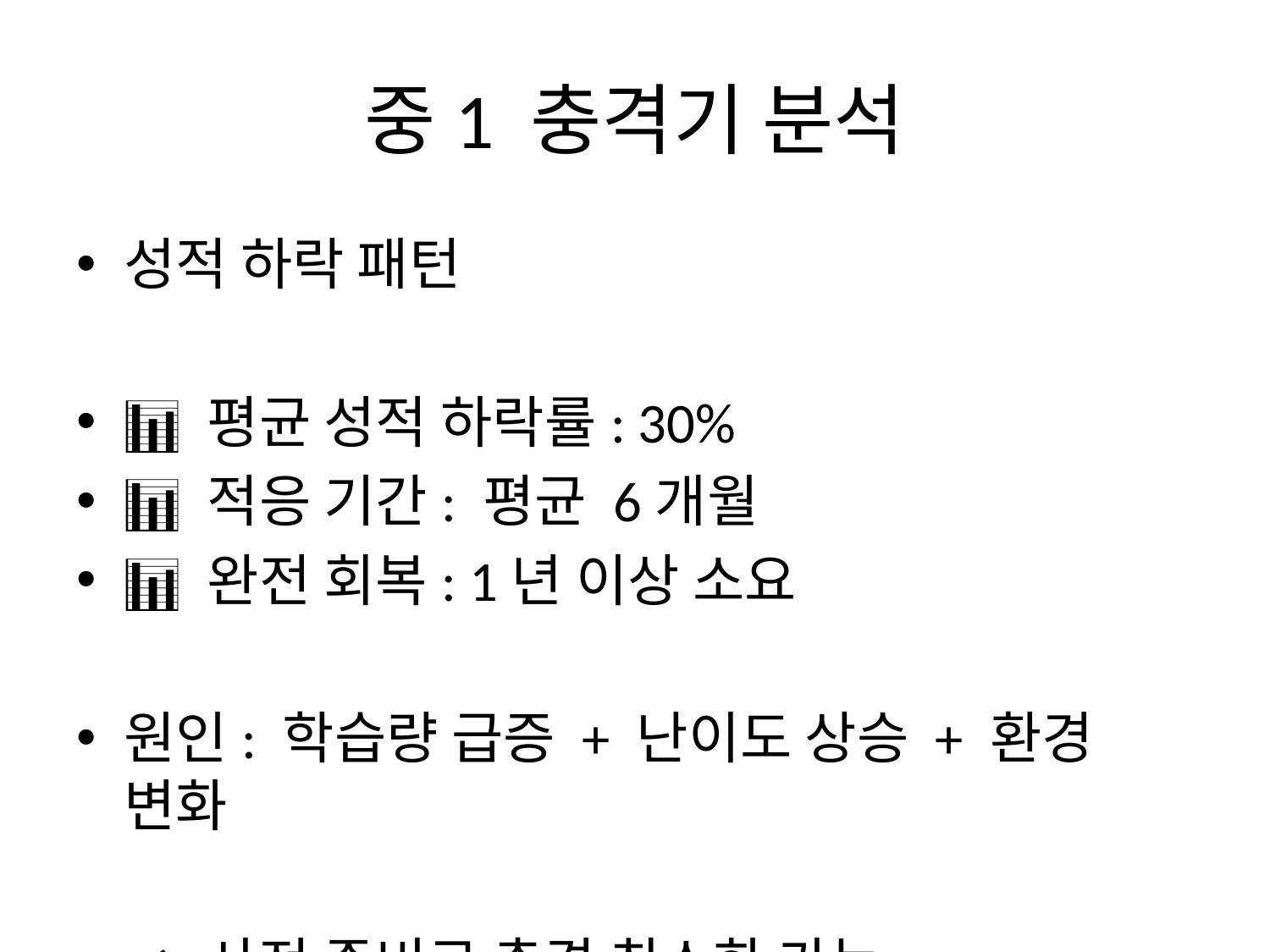

# 중1 충격기 분석
성적 하락 패턴

📊 평균 성적 하락률: 30%
📊 적응 기간: 평균 6개월
📊 완전 회복: 1년 이상 소요

원인: 학습량 급증 + 난이도 상승 + 환경 변화

→ 사전 준비로 충격 최소화 가능